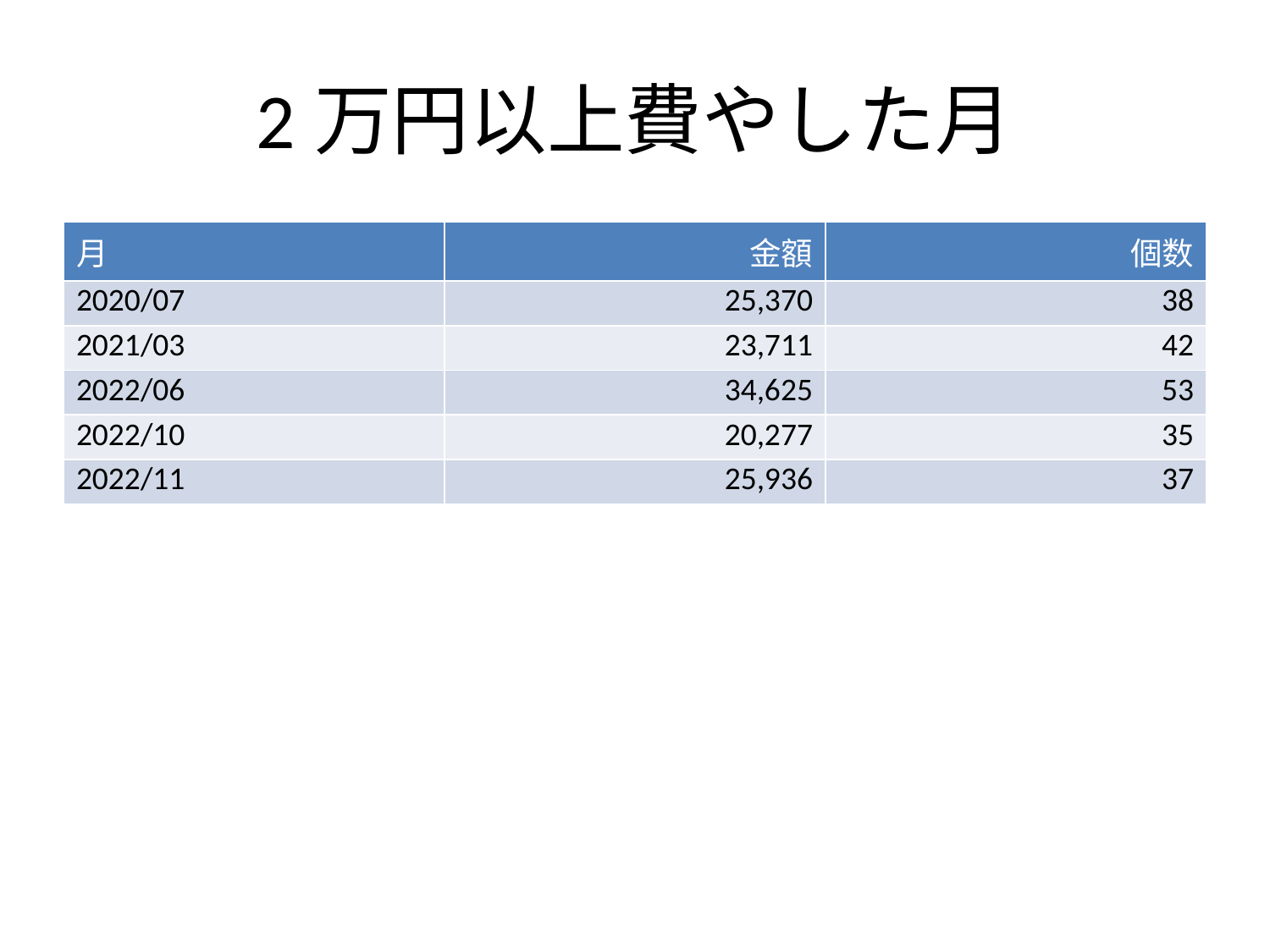

# 2万円以上費やした月
| 月 | 金額 | 個数 |
| --- | --- | --- |
| 2020/07 | 25,370 | 38 |
| 2021/03 | 23,711 | 42 |
| 2022/06 | 34,625 | 53 |
| 2022/10 | 20,277 | 35 |
| 2022/11 | 25,936 | 37 |